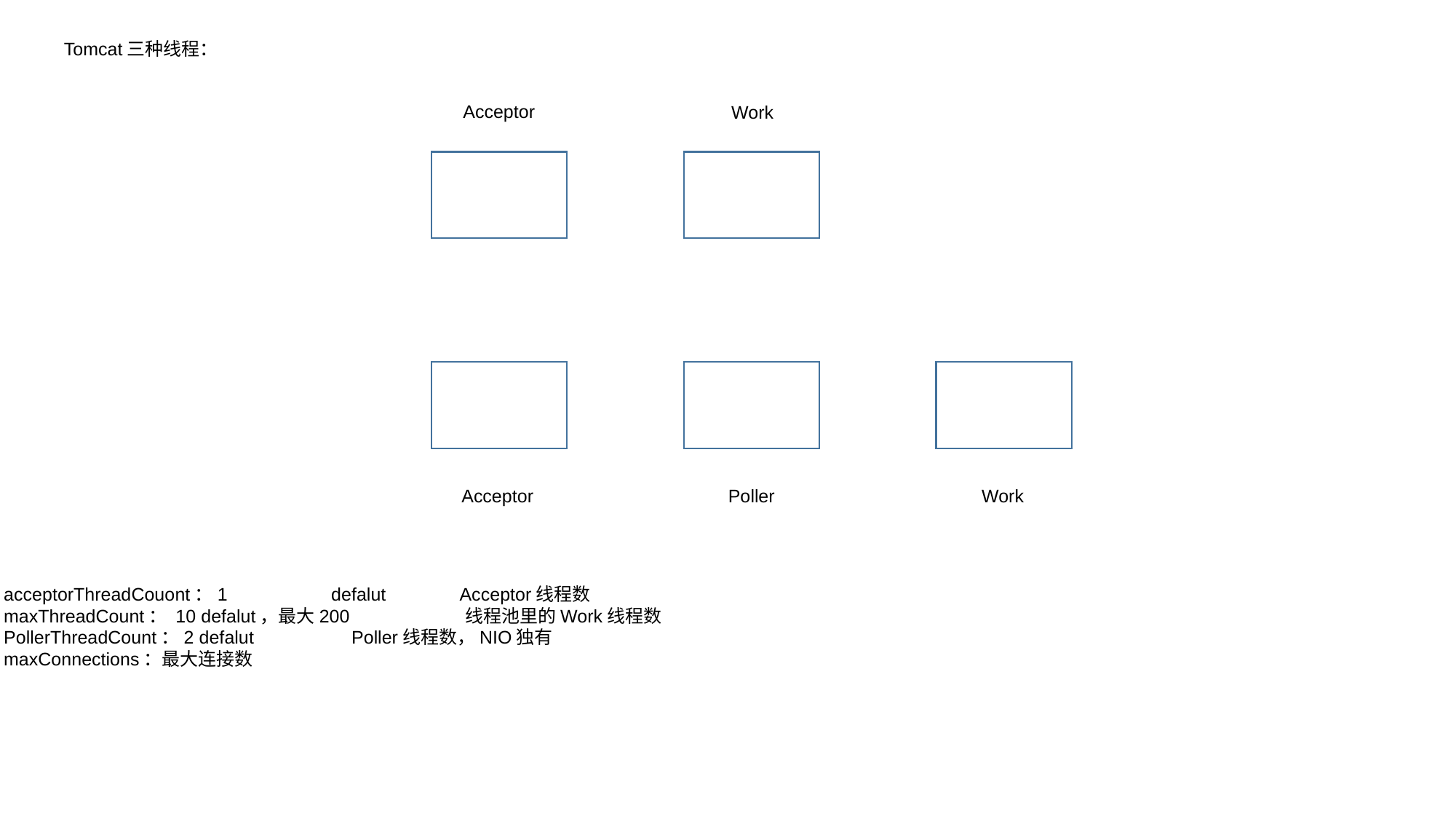

Tomcat三种线程：
Acceptor
Work

Acceptor
Poller
Work
acceptorThreadCouont：1	defalut	    Acceptor线程数
maxThreadCount： 10 defalut，最大200	    线程池里的Work线程数
PollerThreadCount：2 defalut	    Poller线程数，NIO独有
maxConnections：最大连接数